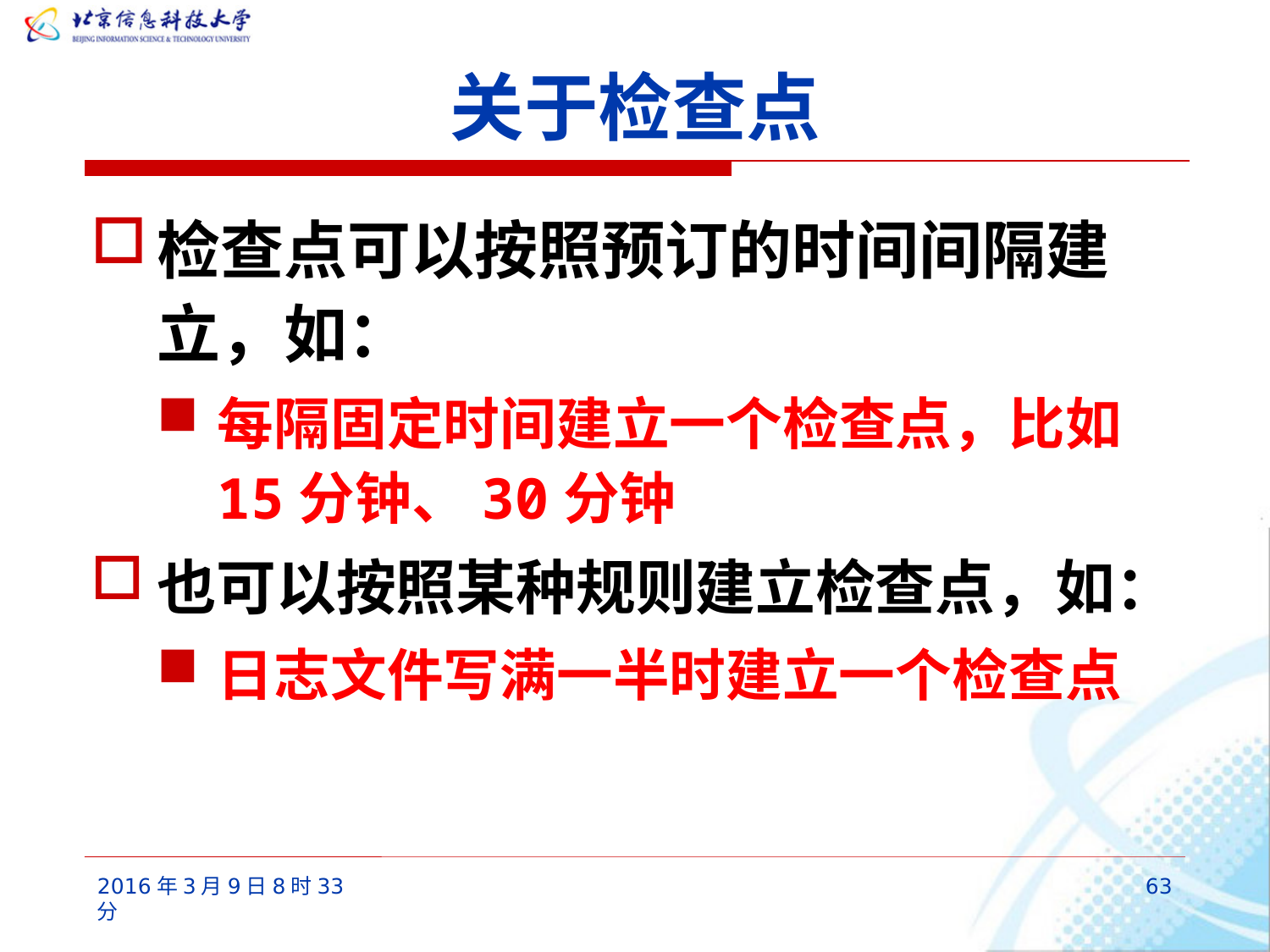

# 关于检查点
检查点可以按照预订的时间间隔建立，如：
每隔固定时间建立一个检查点，比如15分钟、30分钟
也可以按照某种规则建立检查点，如：
日志文件写满一半时建立一个检查点
2016年3月9日8时33分
63